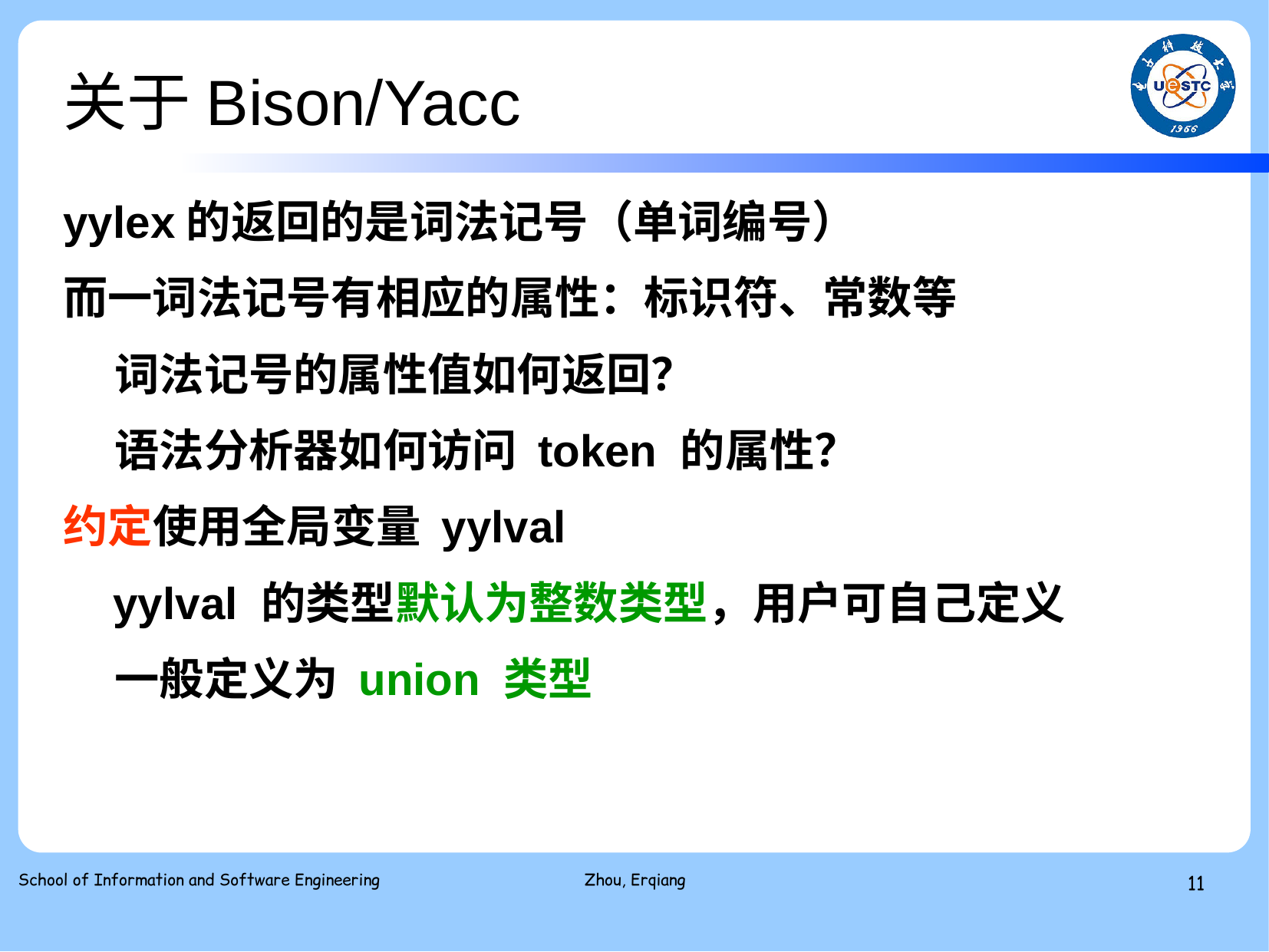

关于Bison/Yacc
yylex的返回的是词法记号（单词编号）
而一词法记号有相应的属性：标识符、常数等
    词法记号的属性值如何返回？
    语法分析器如何访问 token 的属性？
约定使用全局变量 yylval
    yylval 的类型默认为整数类型，用户可自己定义
    一般定义为 union 类型
School of Information and Software Engineering
Zhou, Erqiang
11